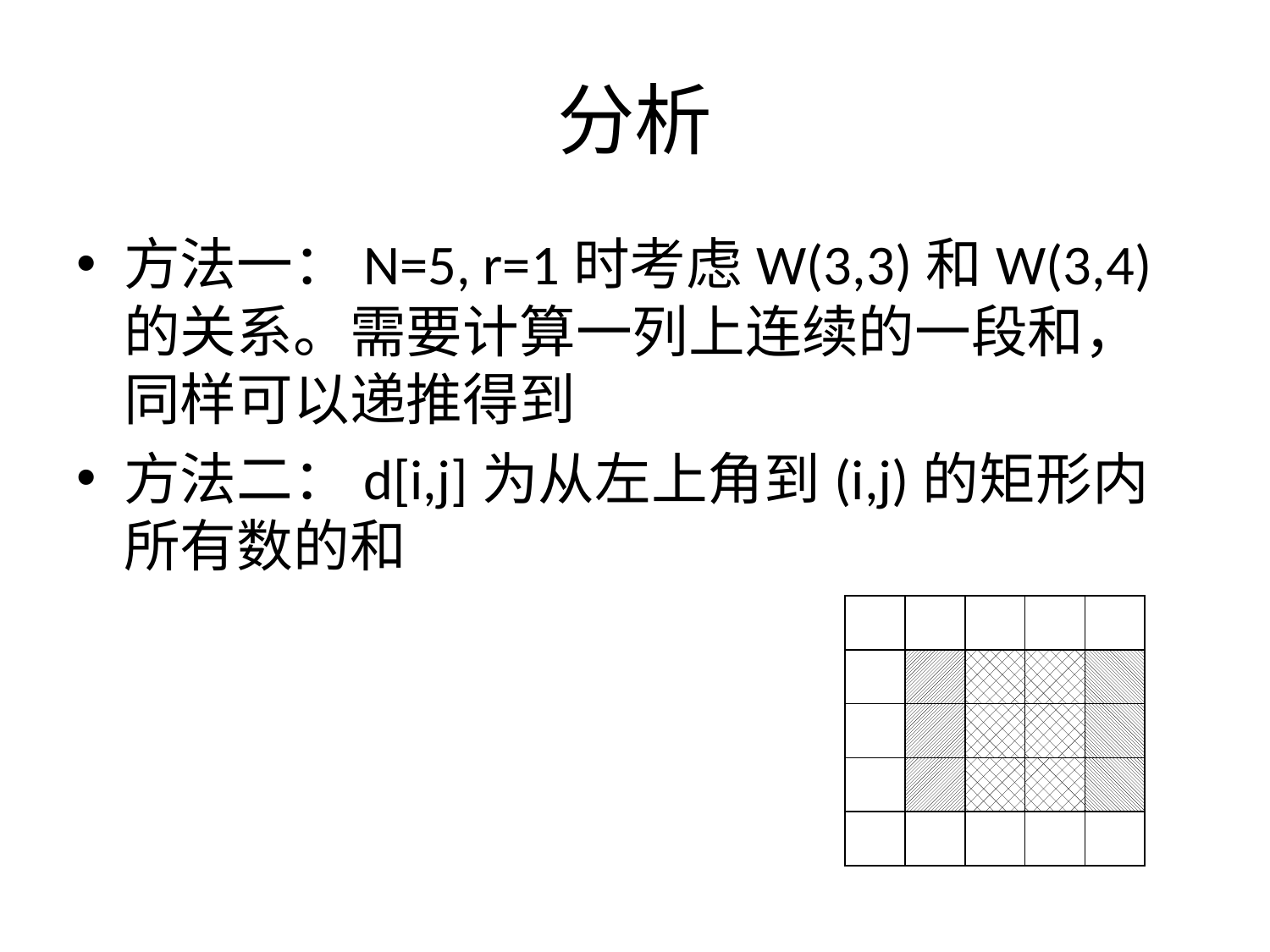

# 分析
方法一：N=5, r=1时考虑W(3,3)和W(3,4)的关系。需要计算一列上连续的一段和，同样可以递推得到
方法二：d[i,j]为从左上角到(i,j)的矩形内所有数的和